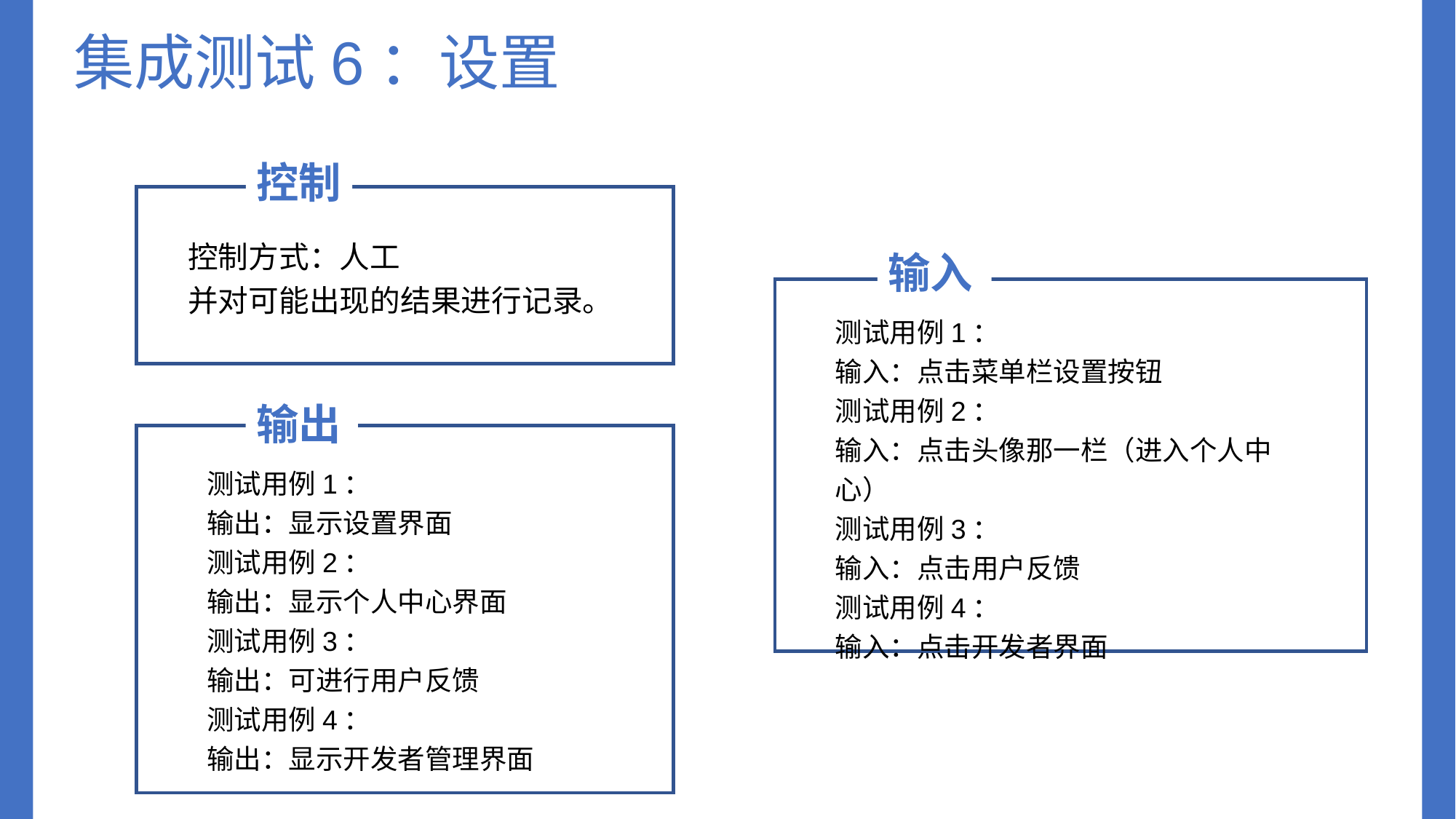

集成测试6：设置
控制

控制方式：人工
并对可能出现的结果进行记录。
输入

测试用例1：
输入：点击菜单栏设置按钮
测试用例2：
输入：点击头像那一栏（进入个人中心）
测试用例3：
输入：点击用户反馈
测试用例4：
输入：点击开发者界面
输出

测试用例1：
输出：显示设置界面
测试用例2：
输出：显示个人中心界面
测试用例3：
输出：可进行用户反馈
测试用例4：
输出：显示开发者管理界面